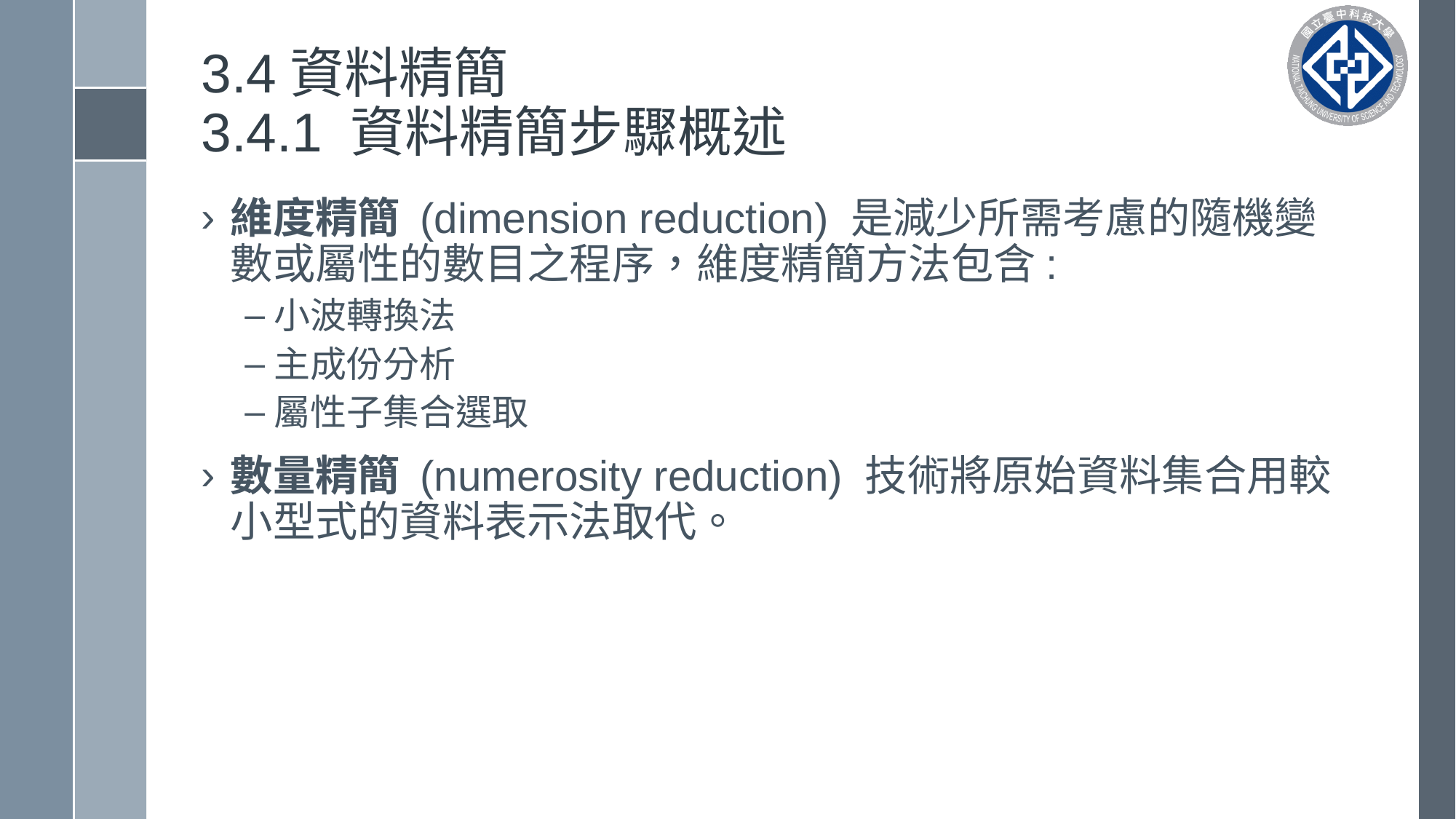

# 3.4資料精簡 3.4.1 資料精簡步驟概述
維度精簡 (dimension reduction) 是減少所需考慮的隨機變數或屬性的數目之程序，維度精簡方法包含:
小波轉換法
主成份分析
屬性子集合選取
數量精簡 (numerosity reduction) 技術將原始資料集合用較小型式的資料表示法取代。